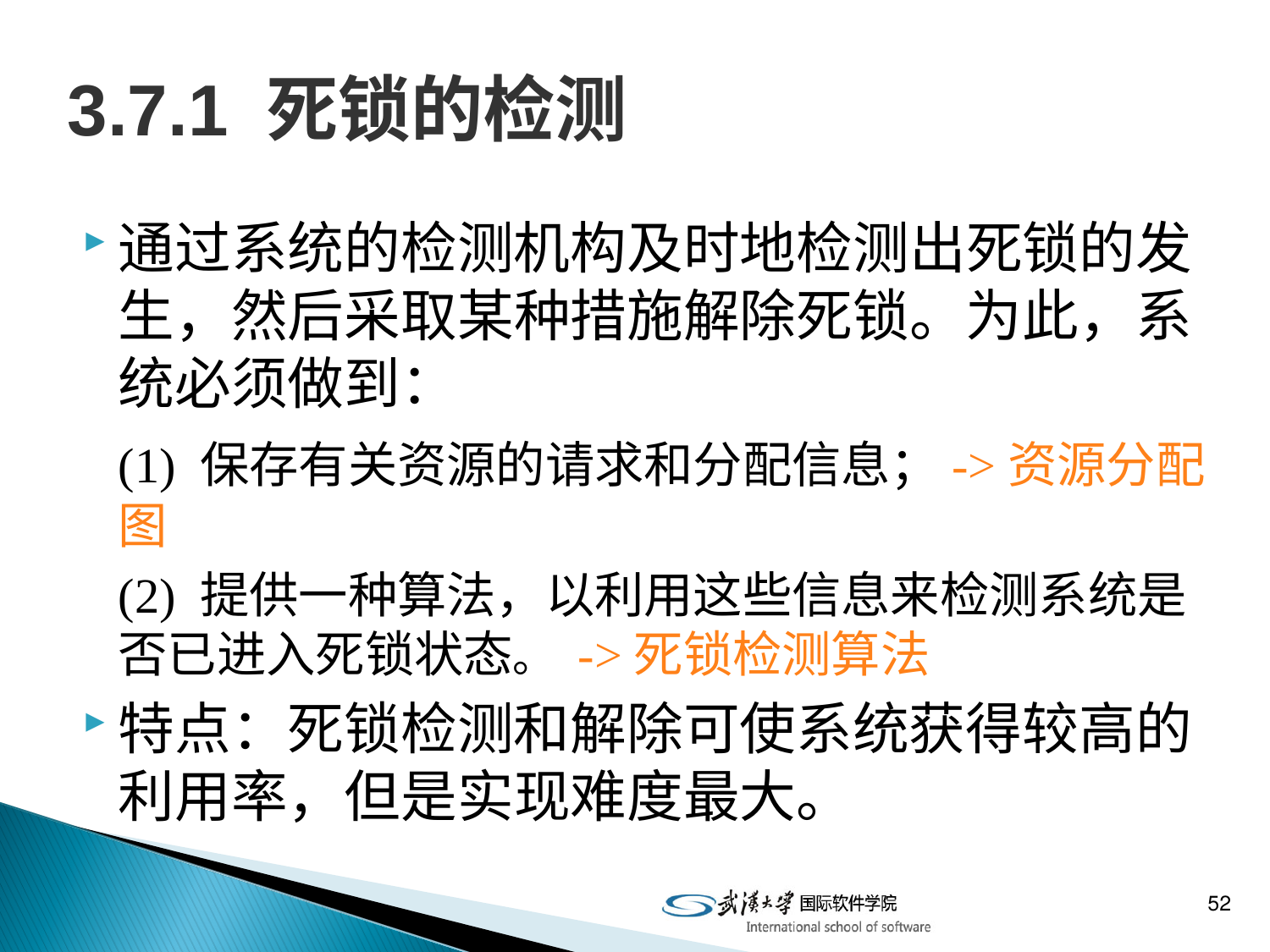

# 3.7.1 死锁的检测
通过系统的检测机构及时地检测出死锁的发生，然后采取某种措施解除死锁。为此，系统必须做到：
	(1) 保存有关资源的请求和分配信息；->资源分配图
	(2) 提供一种算法，以利用这些信息来检测系统是否已进入死锁状态。 ->死锁检测算法
特点：死锁检测和解除可使系统获得较高的利用率，但是实现难度最大。